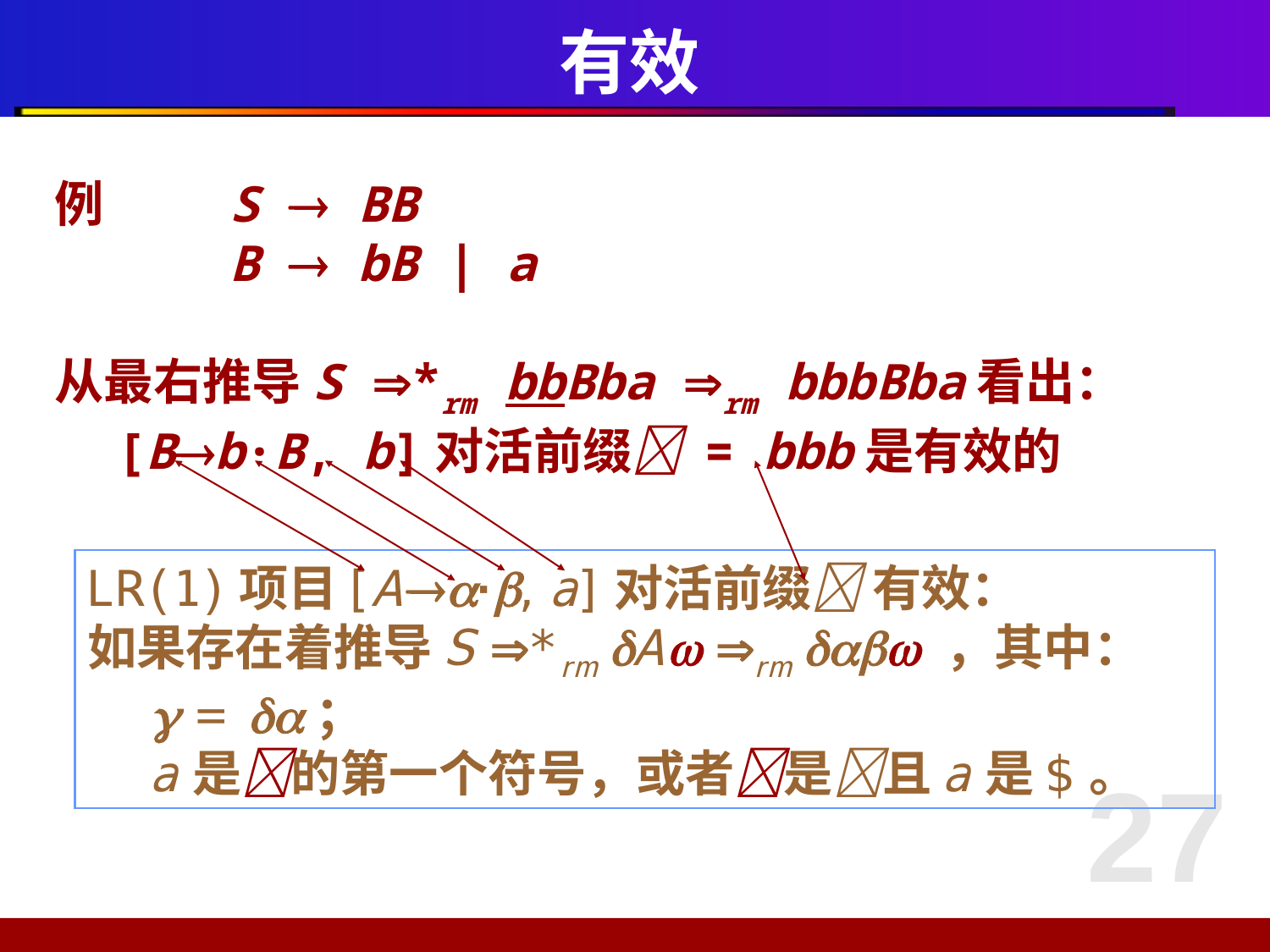

# 有效
例 	S → BB
		B → bB | a

从最右推导S ⇒*rm bbBba ⇒rm bbbBba看出：
	 [B→b·B, b]对活前缀γ = bbb是有效的

LR(1)项目[A→α·β, a]对活前缀γ 有效：
如果存在着推导S ⇒*rm δAω ⇒rm δαβω ，其中：
γ = δα；
a是ω的第一个符号，或者ω是ε且a是$。
27